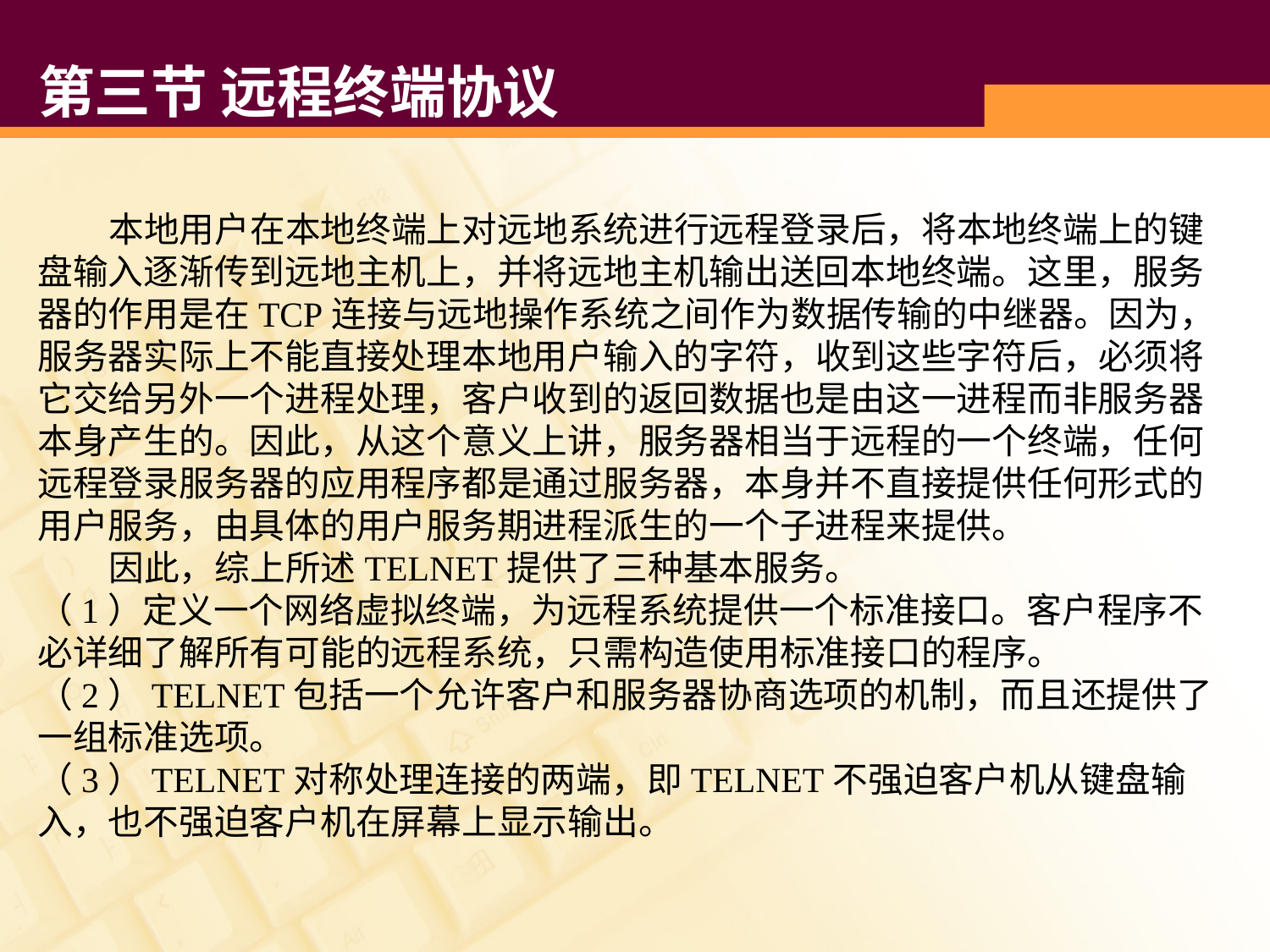

# 第三节 远程终端协议
        本地用户在本地终端上对远地系统进行远程登录后，将本地终端上的键盘输入逐渐传到远地主机上，并将远地主机输出送回本地终端。这里，服务器的作用是在TCP连接与远地操作系统之间作为数据传输的中继器。因为，服务器实际上不能直接处理本地用户输入的字符，收到这些字符后，必须将它交给另外一个进程处理，客户收到的返回数据也是由这一进程而非服务器本身产生的。因此，从这个意义上讲，服务器相当于远程的一个终端，任何远程登录服务器的应用程序都是通过服务器，本身并不直接提供任何形式的用户服务，由具体的用户服务期进程派生的一个子进程来提供。
        因此，综上所述TELNET提供了三种基本服务。
（1）定义一个网络虚拟终端，为远程系统提供一个标准接口。客户程序不必详细了解所有可能的远程系统，只需构造使用标准接口的程序。
（2）TELNET包括一个允许客户和服务器协商选项的机制，而且还提供了一组标准选项。
（3）TELNET对称处理连接的两端，即TELNET不强迫客户机从键盘输入，也不强迫客户机在屏幕上显示输出。